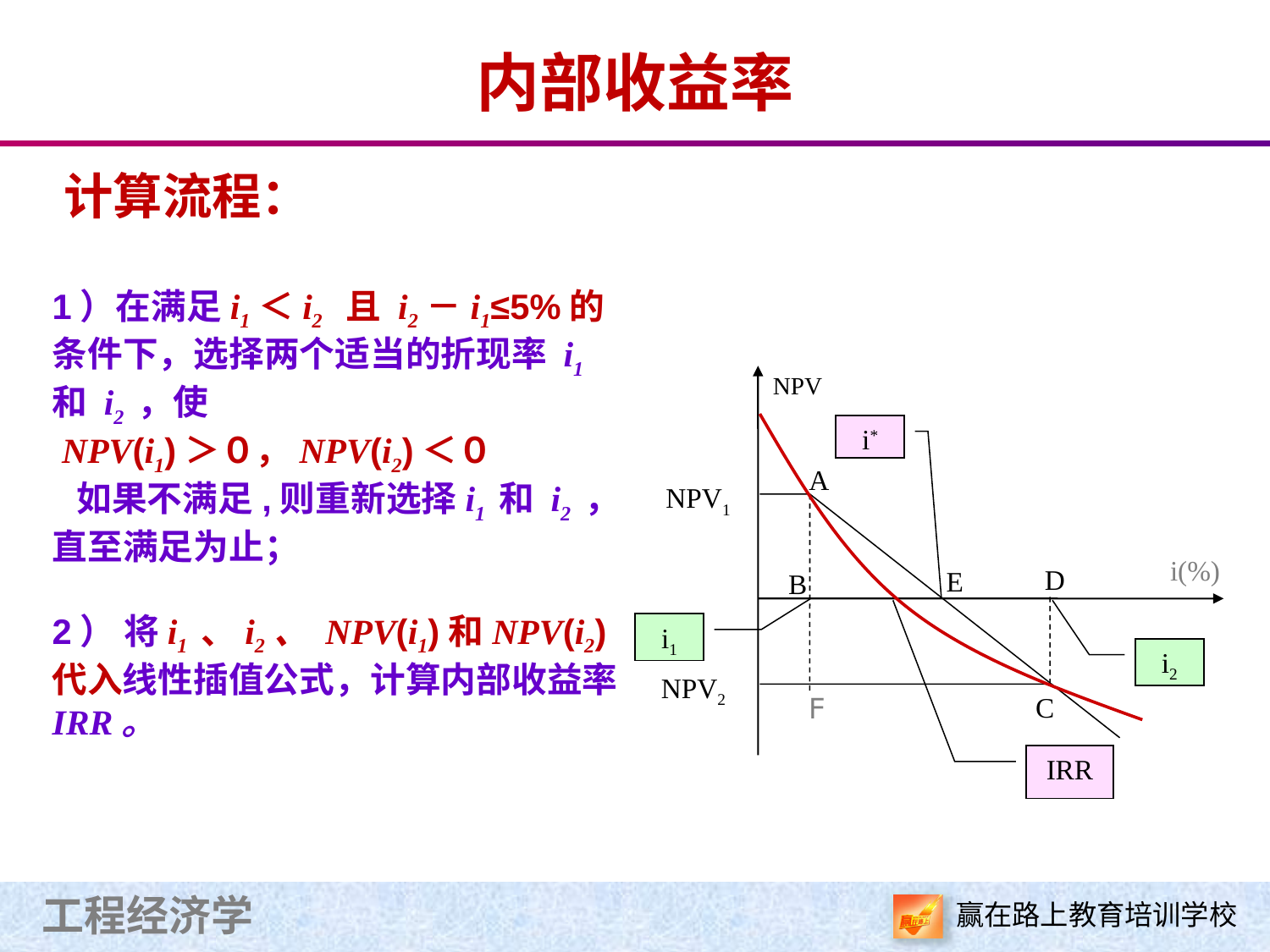

内部收益率
计算流程：
1）在满足i1＜i2   且 i2－i1≤5%的条件下，选择两个适当的折现率 i1  和 i2 ，使
 NPV(i1)＞０，NPV(i2)＜０
  如果不满足,则重新选择i1 和 i2 ，直至满足为止；

2） 将i1 、i2、 NPV(i1)和NPV(i2)代入线性插值公式，计算内部收益率IRR。
NPV

A
NPV1

D
E
B

NPV2

C
F
i*
i(%)
i1
i2
IRR